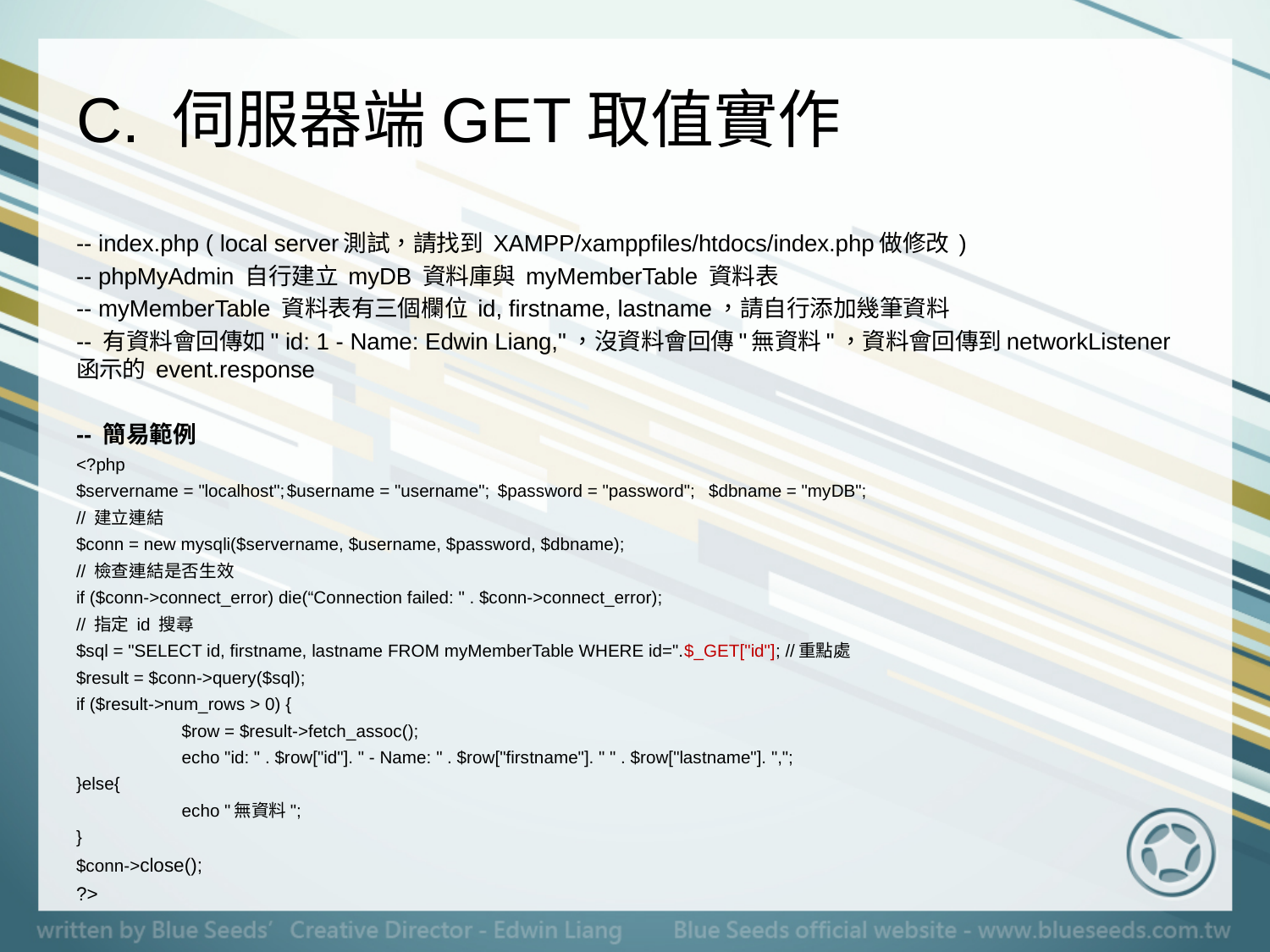

# C. 伺服器端GET取值實作
-- index.php ( local server測試，請找到 XAMPP/xamppfiles/htdocs/index.php做修改 )
-- phpMyAdmin 自行建立 myDB 資料庫與 myMemberTable 資料表
-- myMemberTable 資料表有三個欄位 id, firstname, lastname，請自行添加幾筆資料
-- 有資料會回傳如" id: 1 - Name: Edwin Liang,"，沒資料會回傳"無資料"，資料會回傳到networkListener 函示的 event.response

-- 簡易範例
<?php
$servername = "localhost";	$username = "username";	$password = "password";	$dbname = "myDB";
// 建立連結
$conn = new mysqli($servername, $username, $password, $dbname);
// 檢查連結是否生效
if ($conn->connect_error) die(“Connection failed: " . $conn->connect_error);
// 指定 id 搜尋
$sql = "SELECT id, firstname, lastname FROM myMemberTable WHERE id=".$_GET["id"]; //重點處
$result = $conn->query($sql);
if ($result->num_rows > 0) {
	$row = $result->fetch_assoc();
	echo "id: " . $row["id"]. " - Name: " . $row["firstname"]. " " . $row["lastname"]. ",";
}else{
	echo "無資料";
}
$conn->close();
?>